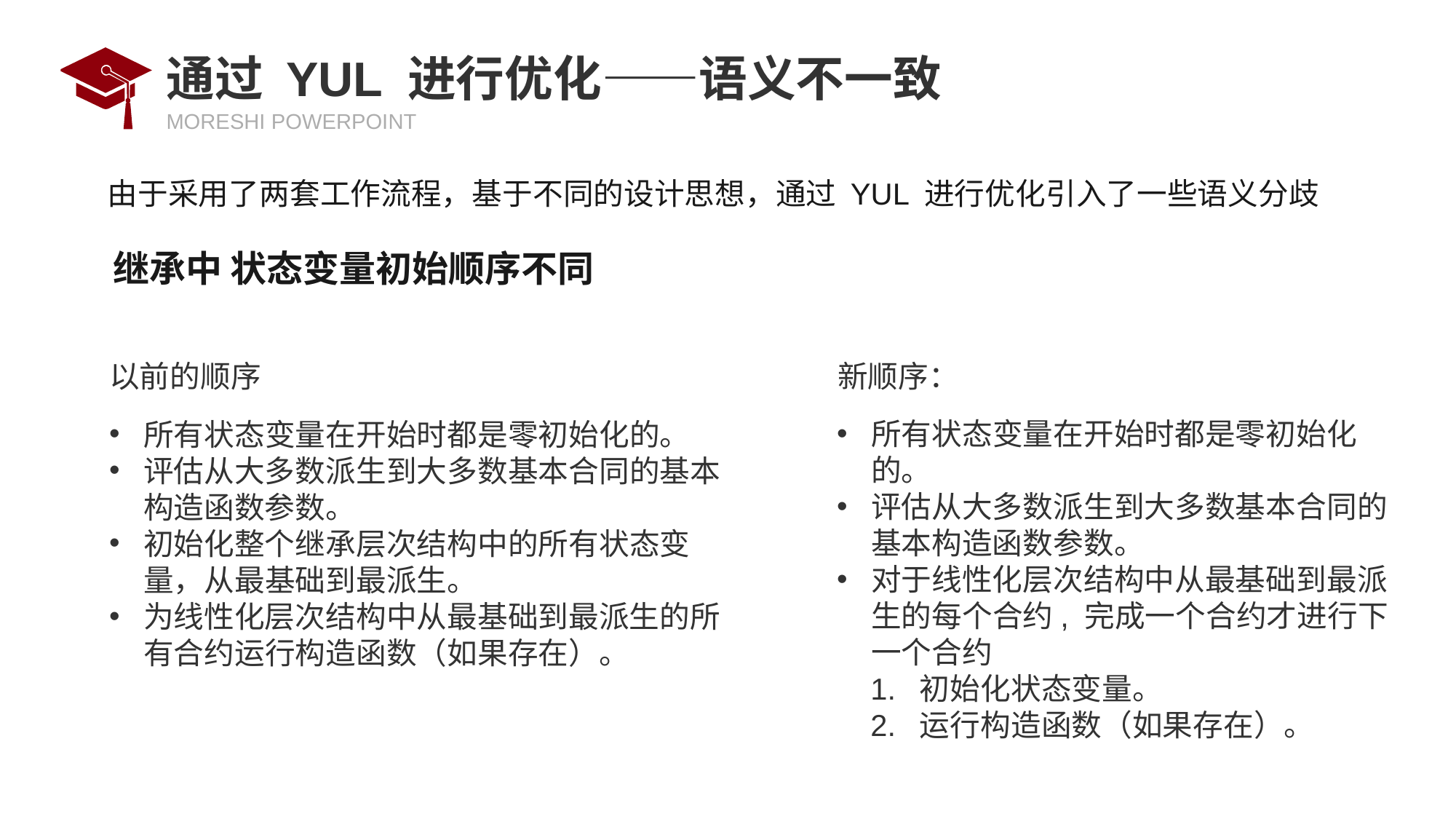

# 通过 YUL 进行优化——语义不一致
由于采用了两套工作流程，基于不同的设计思想，通过 YUL 进行优化引入了一些语义分歧
继承中 状态变量初始顺序不同
以前的顺序
新顺序：
所有状态变量在开始时都是零初始化的。
评估从大多数派生到大多数基本合同的基本构造函数参数。
对于线性化层次结构中从最基础到最派生的每个合约, 完成一个合约才进行下一个合约
    1.  初始化状态变量。
    2.  运行构造函数（如果存在）。
所有状态变量在开始时都是零初始化的。
评估从大多数派生到大多数基本合同的基本构造函数参数。
初始化整个继承层次结构中的所有状态变量，从最基础到最派生。
为线性化层次结构中从最基础到最派生的所有合约运行构造函数（如果存在）。